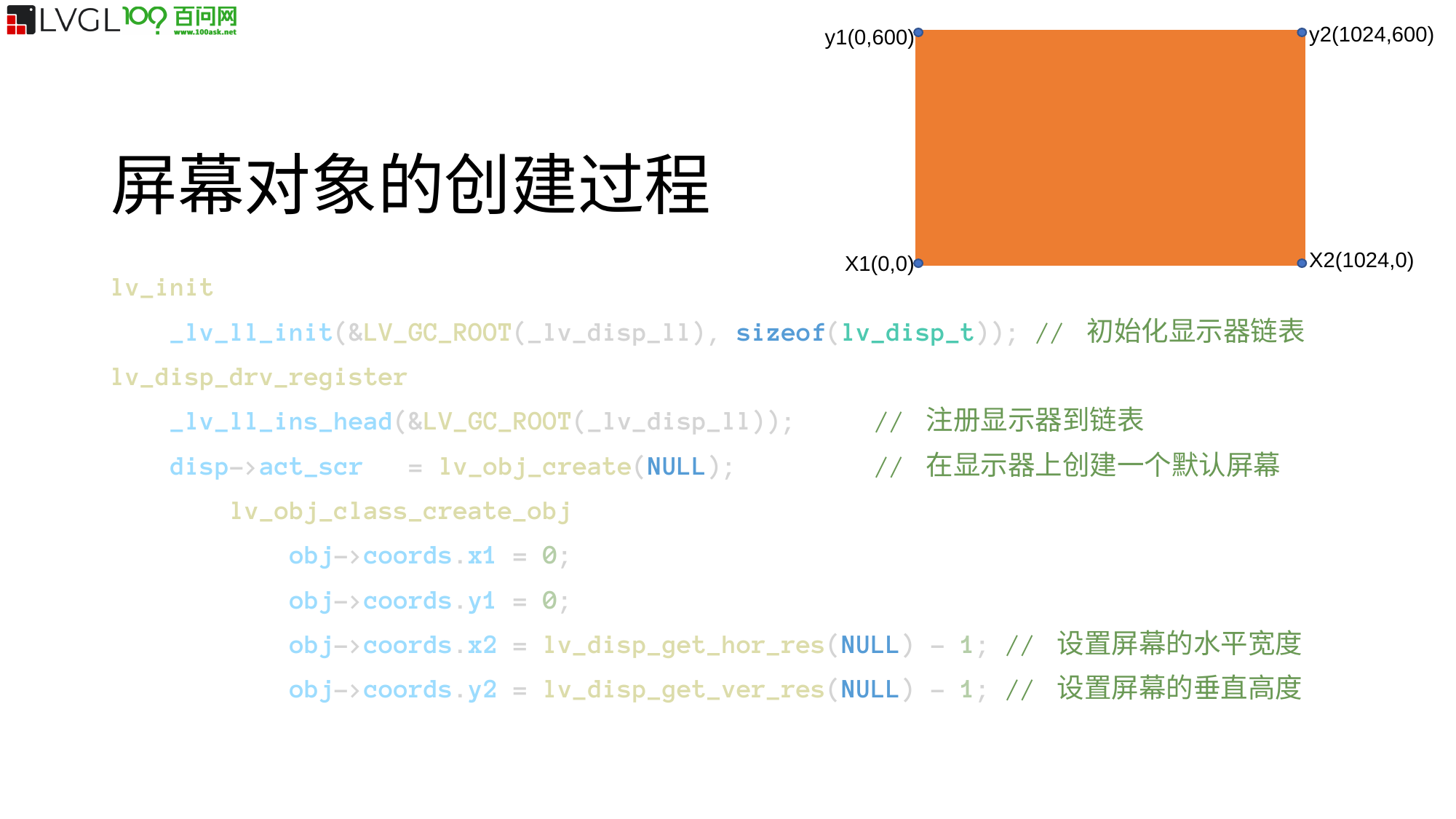

y2(1024,600)
y1(0,600)

X2(1024,0)
X1(0,0)

屏幕对象的创建过程
lv_init
    _lv_ll_init(&LV_GC_ROOT(_lv_disp_ll), sizeof(lv_disp_t)); // 初始化显示器链表
lv_disp_drv_register
    _lv_ll_ins_head(&LV_GC_ROOT(_lv_disp_ll)); 	// 注册显示器到链表
    disp->act_scr   = lv_obj_create(NULL);  	// 在显示器上创建一个默认屏幕
        lv_obj_class_create_obj
            obj->coords.x1 = 0;
            obj->coords.y1 = 0;
            obj->coords.x2 = lv_disp_get_hor_res(NULL) - 1; // 设置屏幕的水平宽度
            obj->coords.y2 = lv_disp_get_ver_res(NULL) - 1; // 设置屏幕的垂直高度